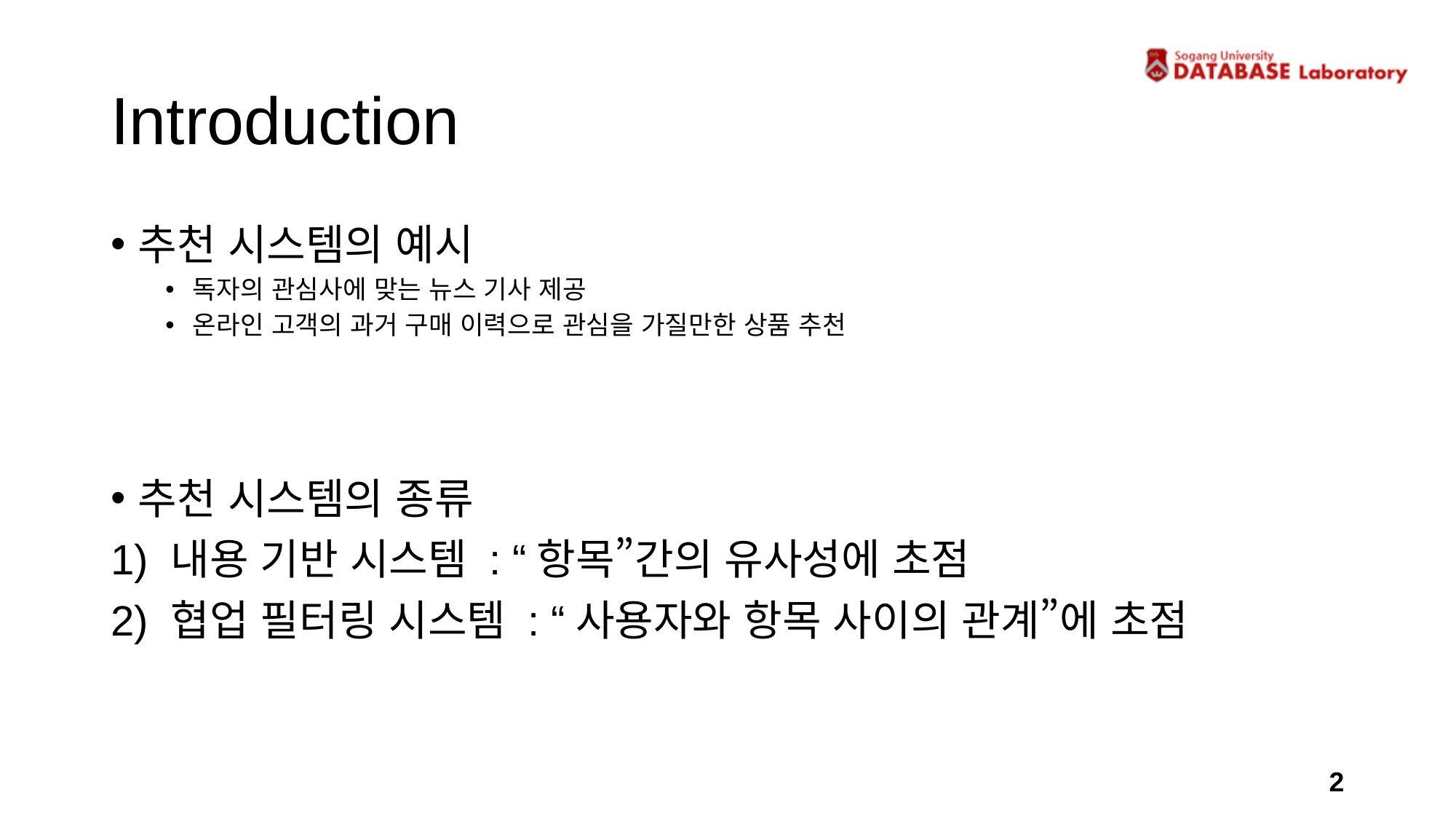

# Introduction
추천 시스템의 예시
독자의 관심사에 맞는 뉴스 기사 제공
온라인 고객의 과거 구매 이력으로 관심을 가질만한 상품 추천

추천 시스템의 종류
1) 내용 기반 시스템 : “항목”간의 유사성에 초점
2) 협업 필터링 시스템 : “사용자와 항목 사이의 관계”에 초점
2